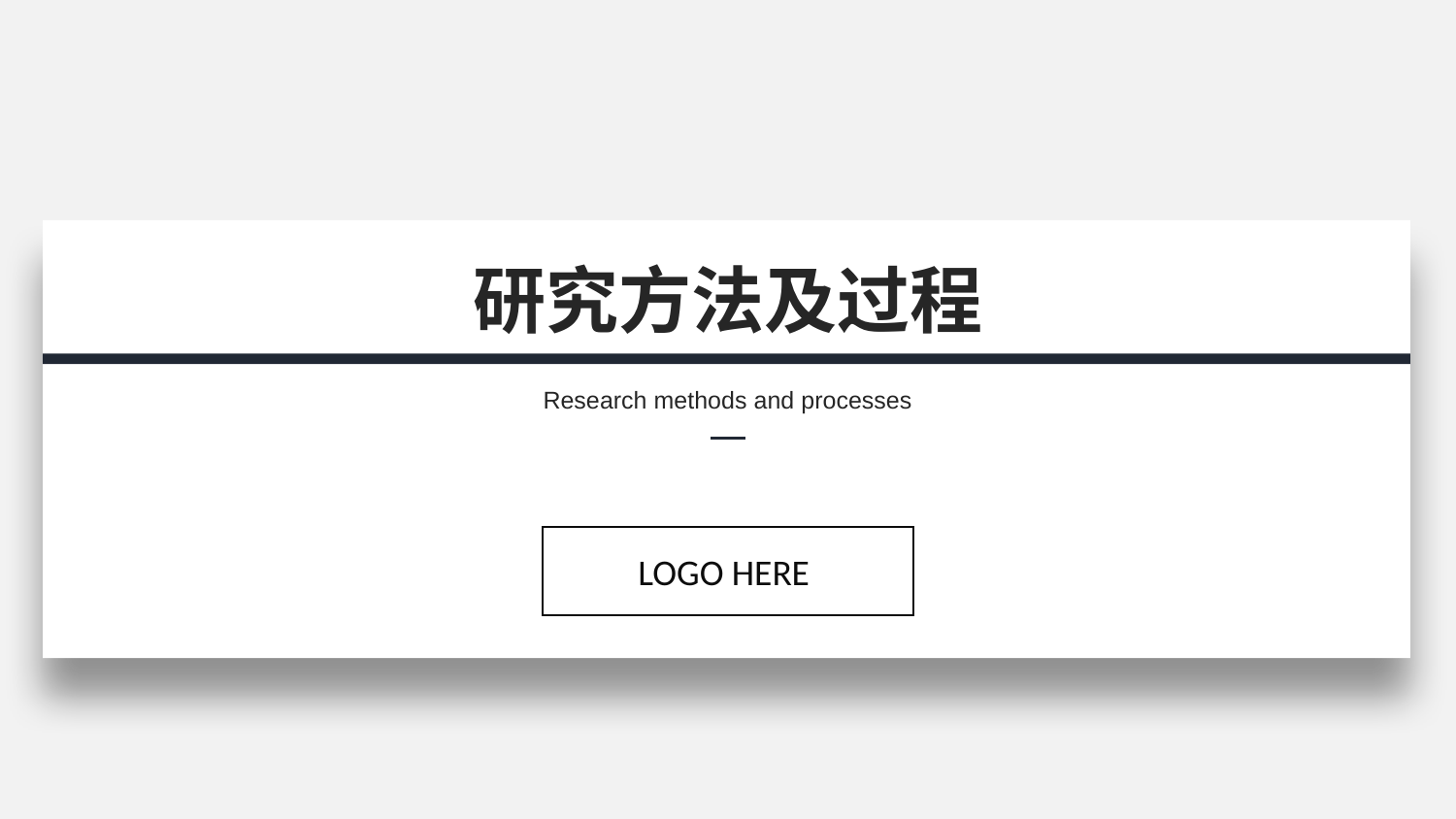

研究方法及过程

Research methods and processes
LOGO HERE